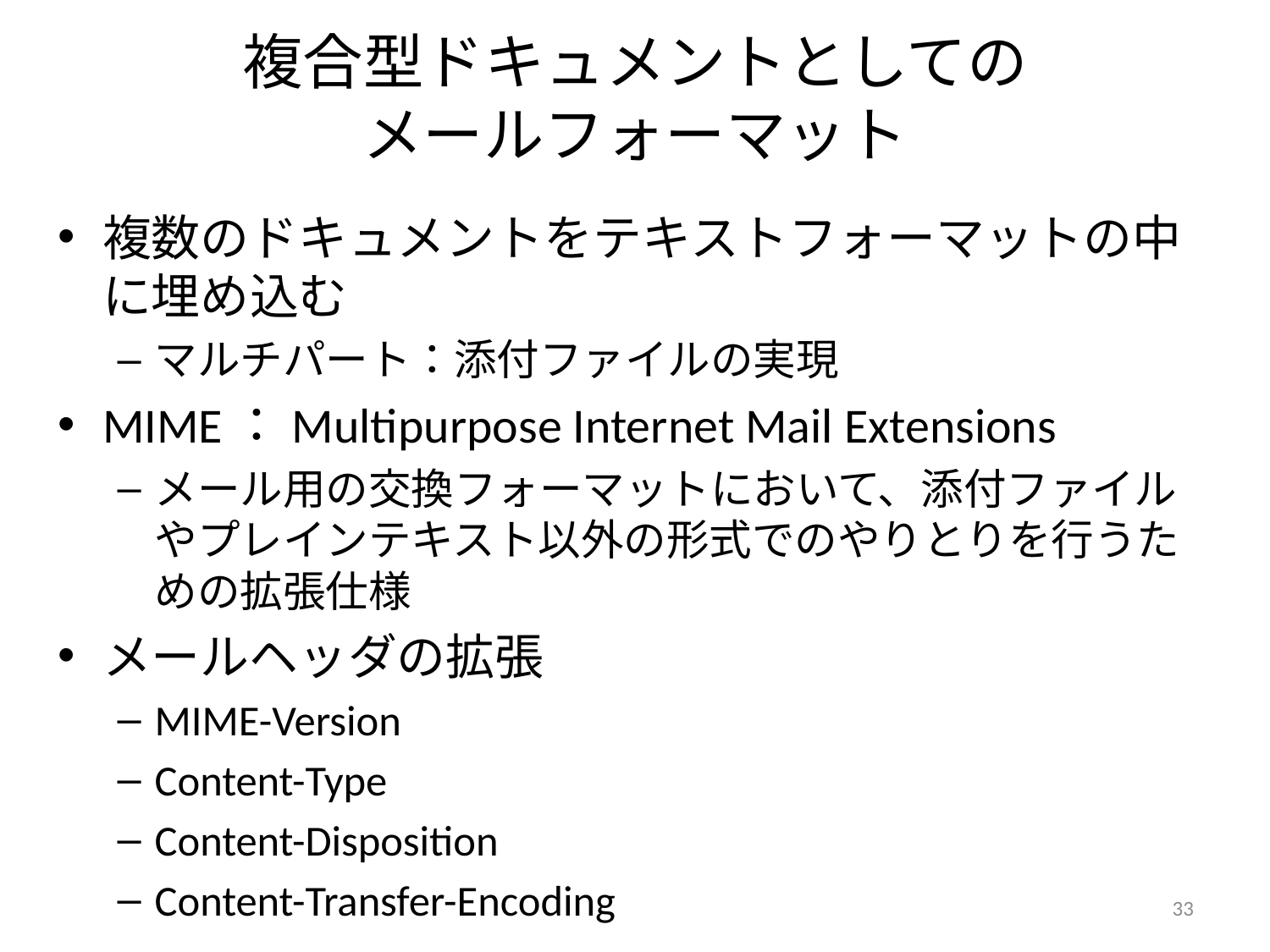

# 複合型ドキュメントとしての メールフォーマット
複数のドキュメントをテキストフォーマットの中に埋め込む
マルチパート：添付ファイルの実現
MIME：Multipurpose Internet Mail Extensions
メール用の交換フォーマットにおいて、添付ファイルやプレインテキスト以外の形式でのやりとりを行うための拡張仕様
メールヘッダの拡張
MIME-Version
Content-Type
Content-Disposition
Content-Transfer-Encoding
33